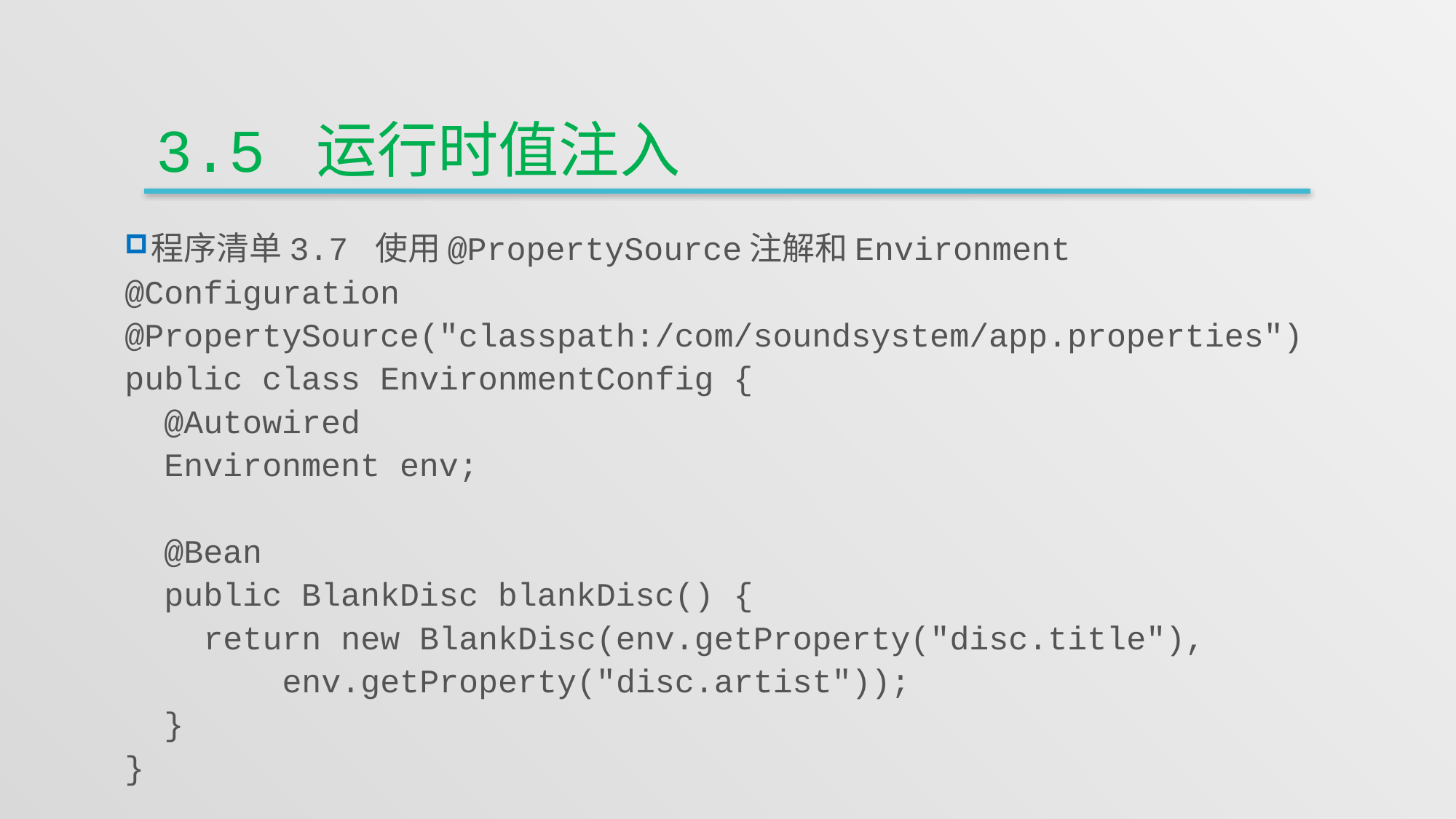

# 3.5 运行时值注入
程序清单3.7 使用@PropertySource注解和Environment
@Configuration
@PropertySource("classpath:/com/soundsystem/app.properties")
public class EnvironmentConfig {
  @Autowired
  Environment env;

  @Bean
  public BlankDisc blankDisc() {
    return new BlankDisc(env.getProperty("disc.title"),
        env.getProperty("disc.artist"));
  }
}